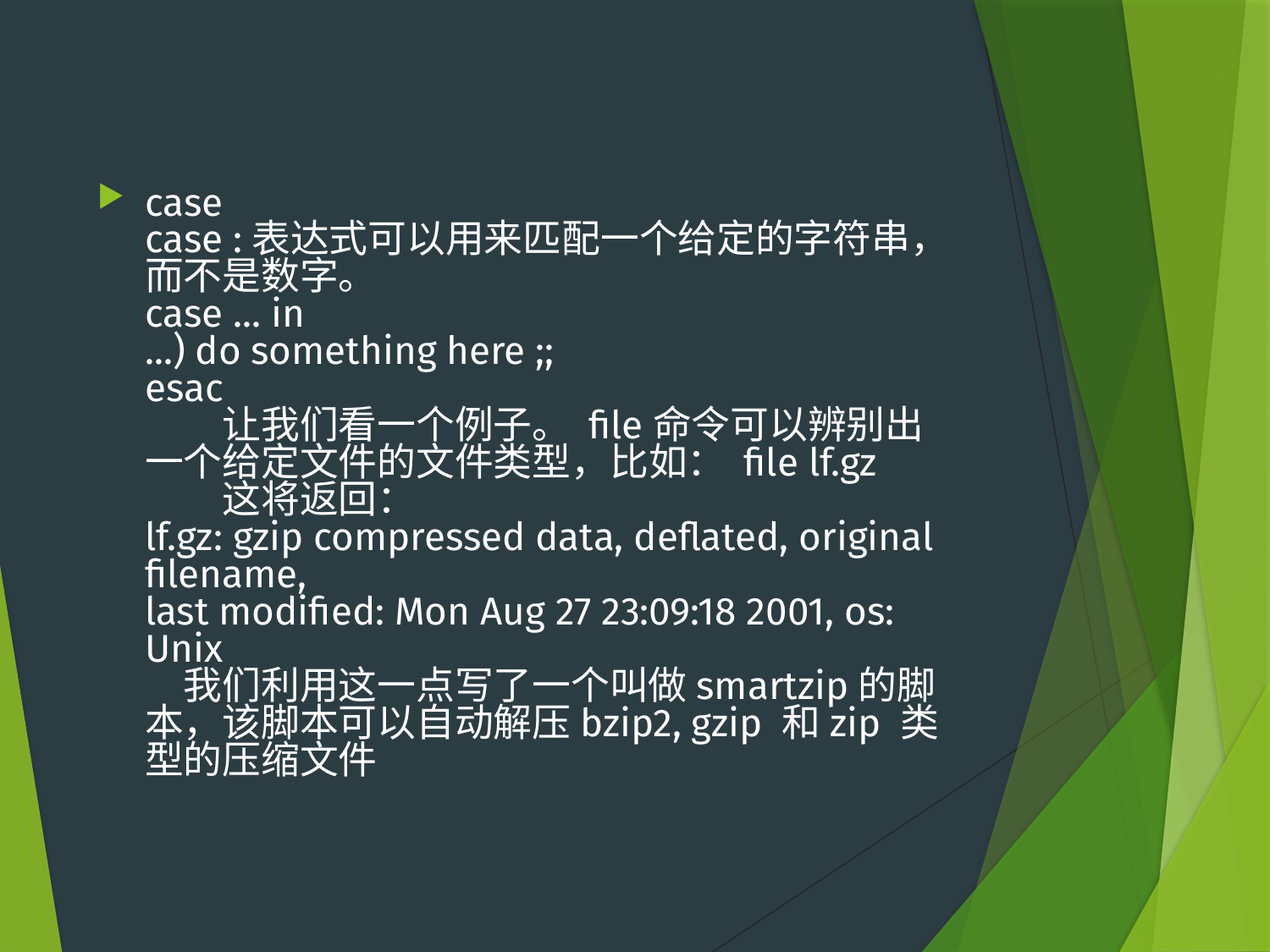

#
case
case :表达式可以用来匹配一个给定的字符串，而不是数字。
case ... in
...) do something here ;;
esac
　　让我们看一个例子。 file命令可以辨别出一个给定文件的文件类型，比如： file lf.gz
　　这将返回：
lf.gz: gzip compressed data, deflated, original filename,
last modified: Mon Aug 27 23:09:18 2001, os: Unix
　我们利用这一点写了一个叫做smartzip的脚本，该脚本可以自动解压bzip2, gzip 和zip 类型的压缩文件